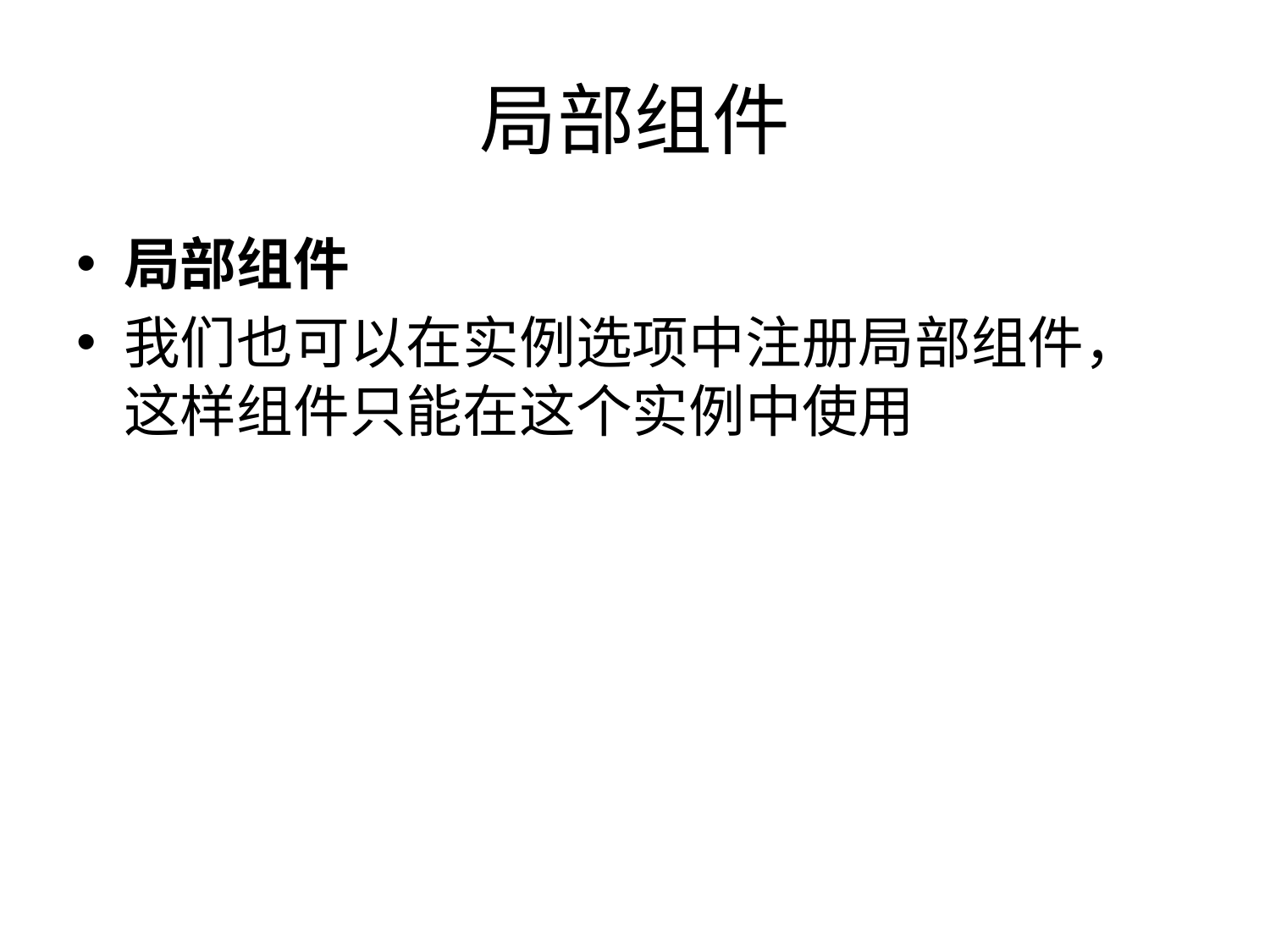

# 局部组件
局部组件
我们也可以在实例选项中注册局部组件，这样组件只能在这个实例中使用